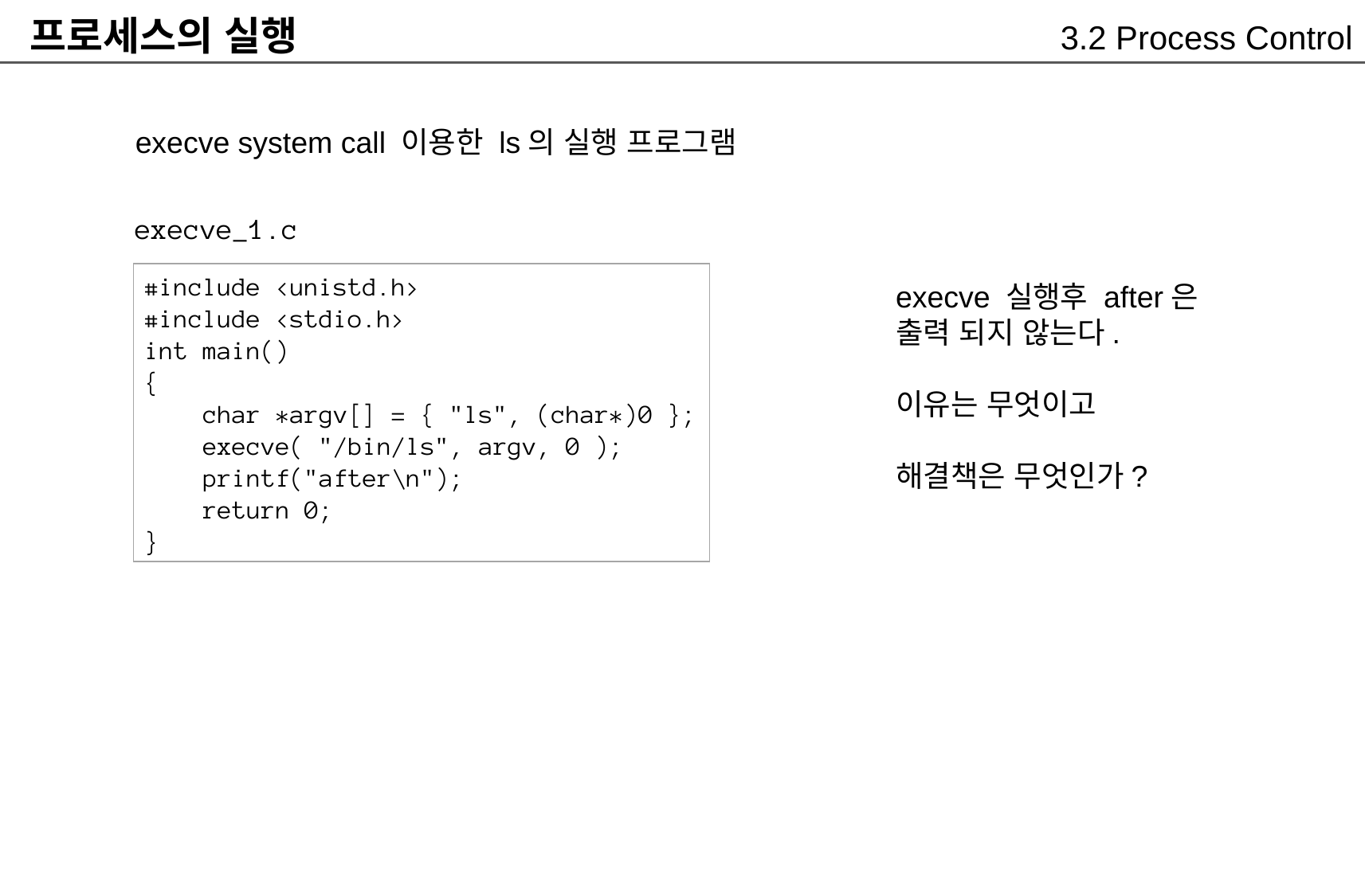

# 프로세스의 실행
3.2 Process Control

execve system call 이용한 ls의 실행 프로그램
execve_1.c
#include <unistd.h>
#include <stdio.h>
int main()
{
    char *argv[] = { "ls", (char*)0 };
    execve( "/bin/ls", argv, 0 );
    printf("after\n");
    return 0;
}
execve 실행후 after은
출력 되지 않는다.

이유는 무엇이고

해결책은 무엇인가?